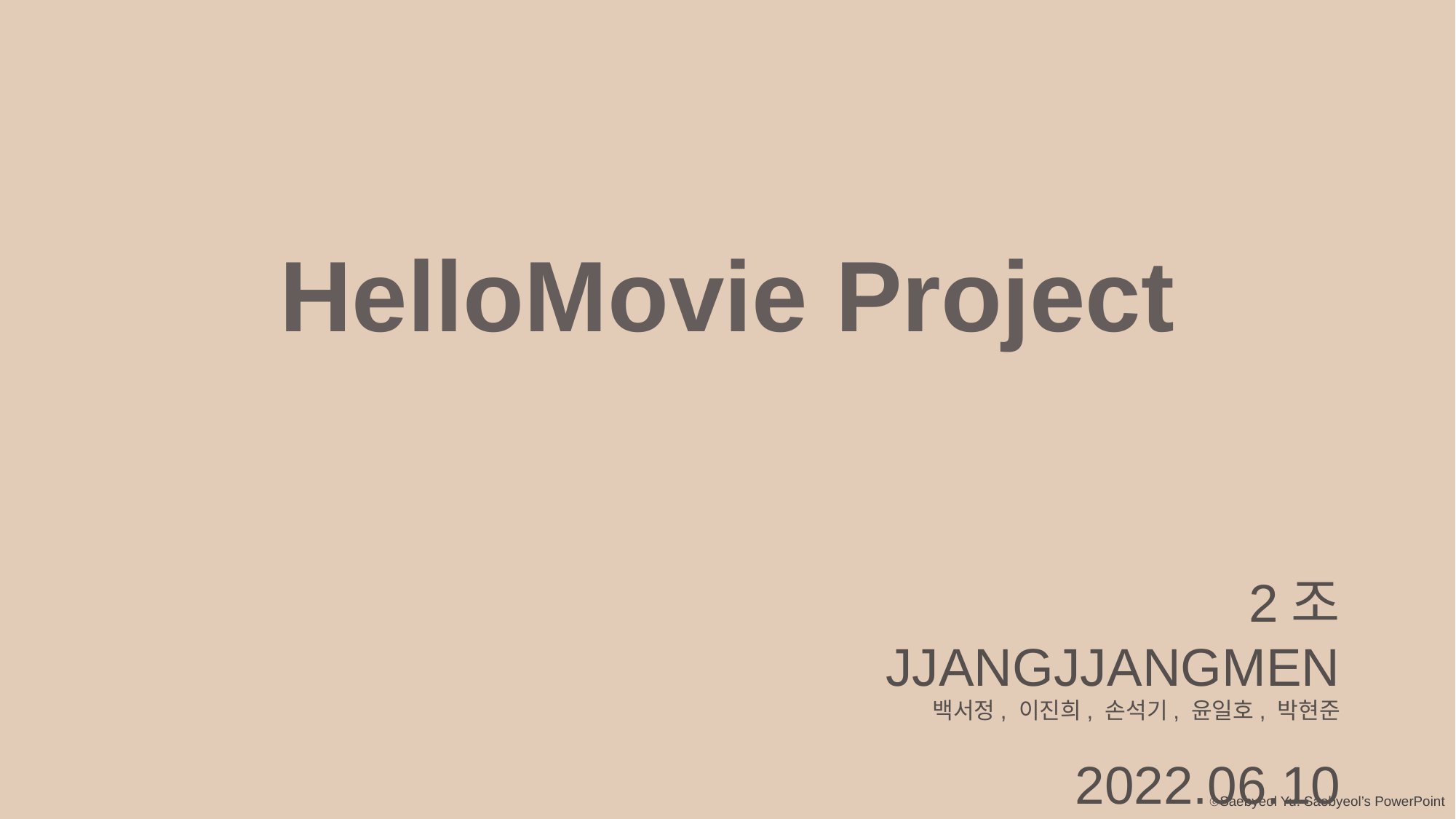

HelloMovie Project
2조 JJANGJJANGMEN
백서정, 이진희, 손석기, 윤일호, 박현준

2022.06.10